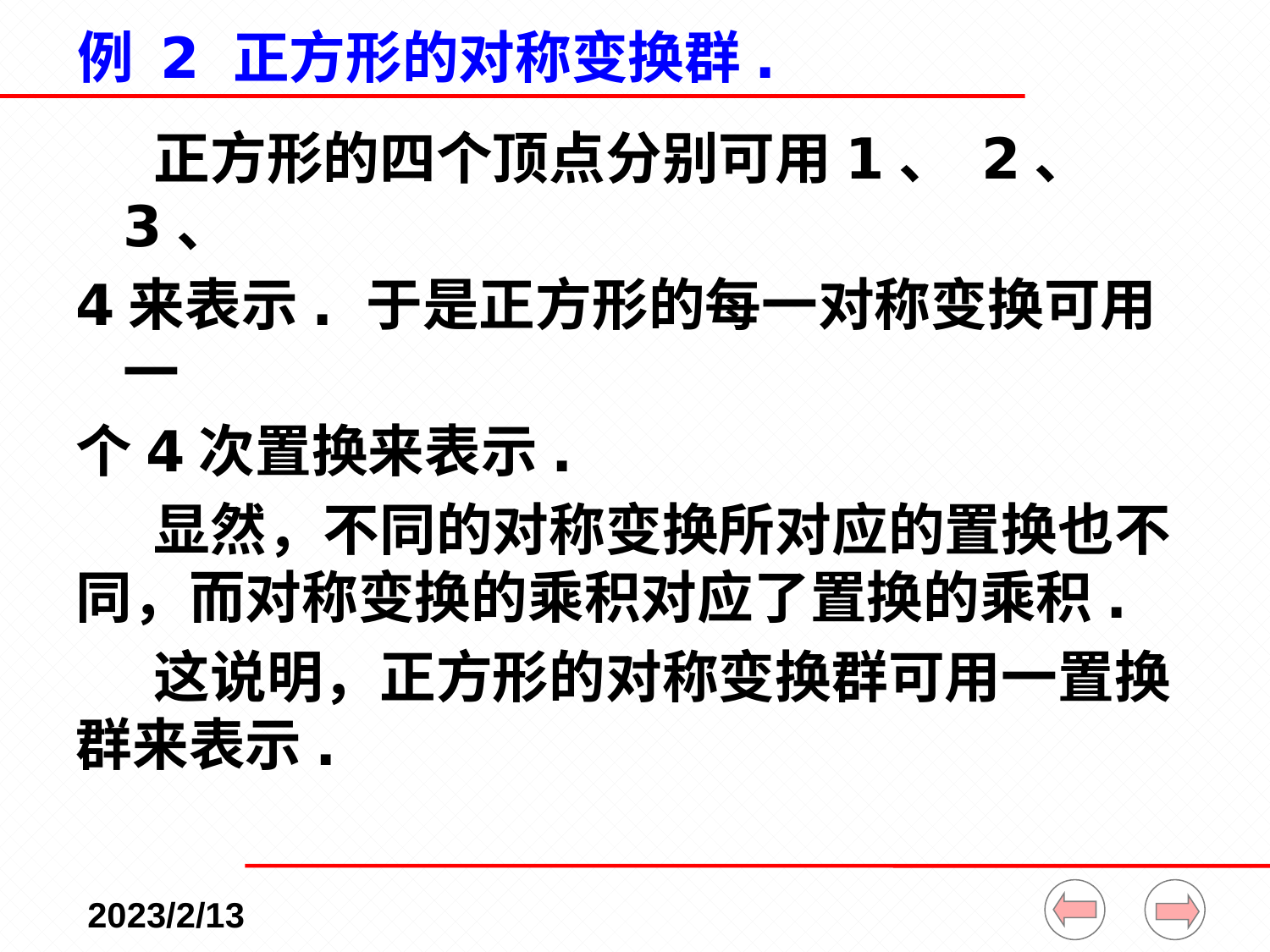

# 例 2 正方形的对称变换群.
     正方形的四个顶点分别可用1、 2、 3、
4来表示. 于是正方形的每一对称变换可用一
个4次置换来表示.
     显然，不同的对称变换所对应的置换也不同，而对称变换的乘积对应了置换的乘积.
     这说明，正方形的对称变换群可用一置换群来表示.
 2023/2/13